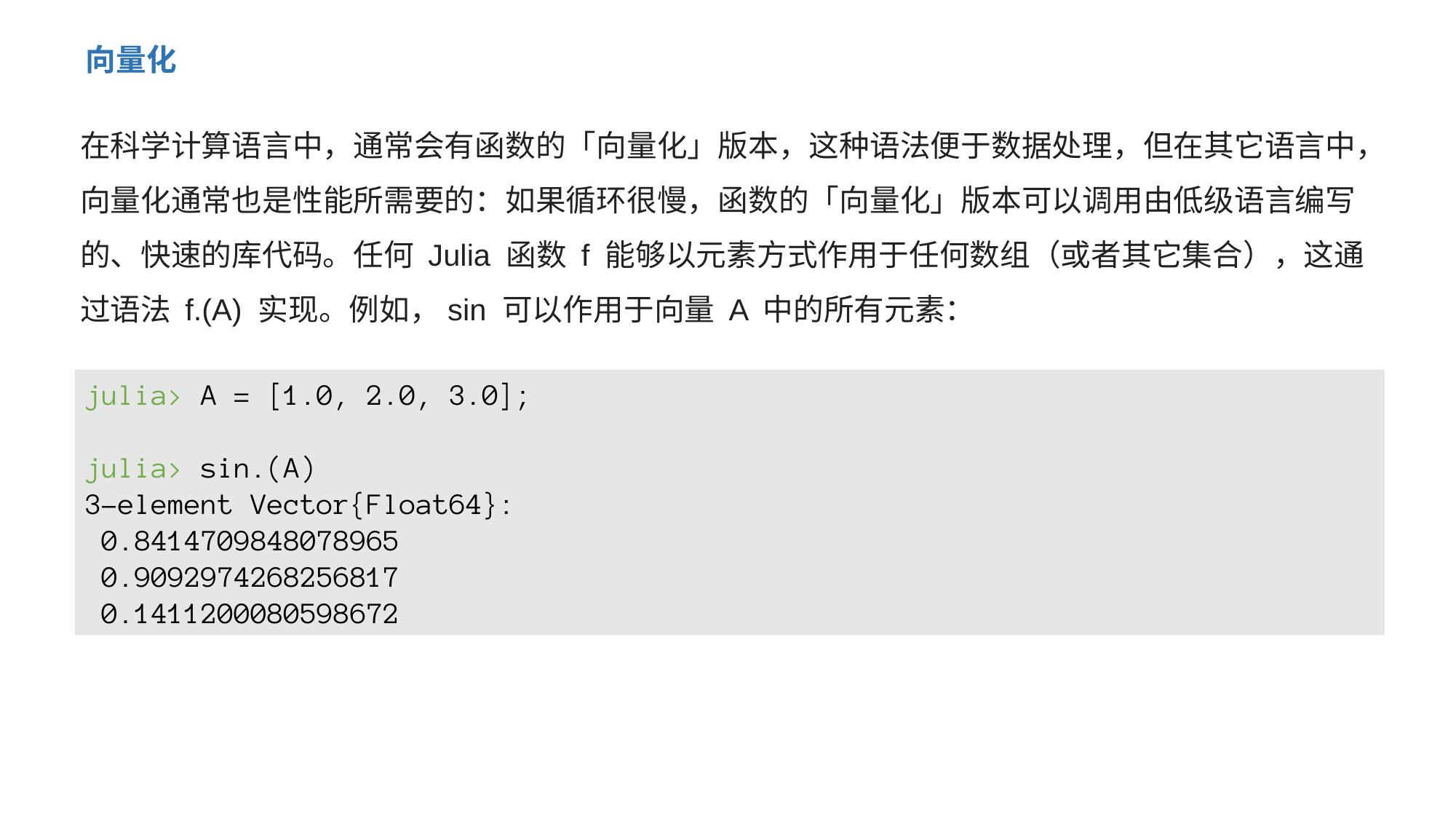

向量化
在科学计算语言中，通常会有函数的「向量化」版本，这种语法便于数据处理，但在其它语言中，向量化通常也是性能所需要的：如果循环很慢，函数的「向量化」版本可以调用由低级语言编写的、快速的库代码。任何 Julia 函数 f 能够以元素方式作用于任何数组（或者其它集合），这通过语法 f.(A) 实现。例如，sin 可以作用于向量 A 中的所有元素：
julia> A = [1.0, 2.0, 3.0];

julia> sin.(A)
3-element Vector{Float64}:
 0.8414709848078965
 0.9092974268256817
 0.1411200080598672